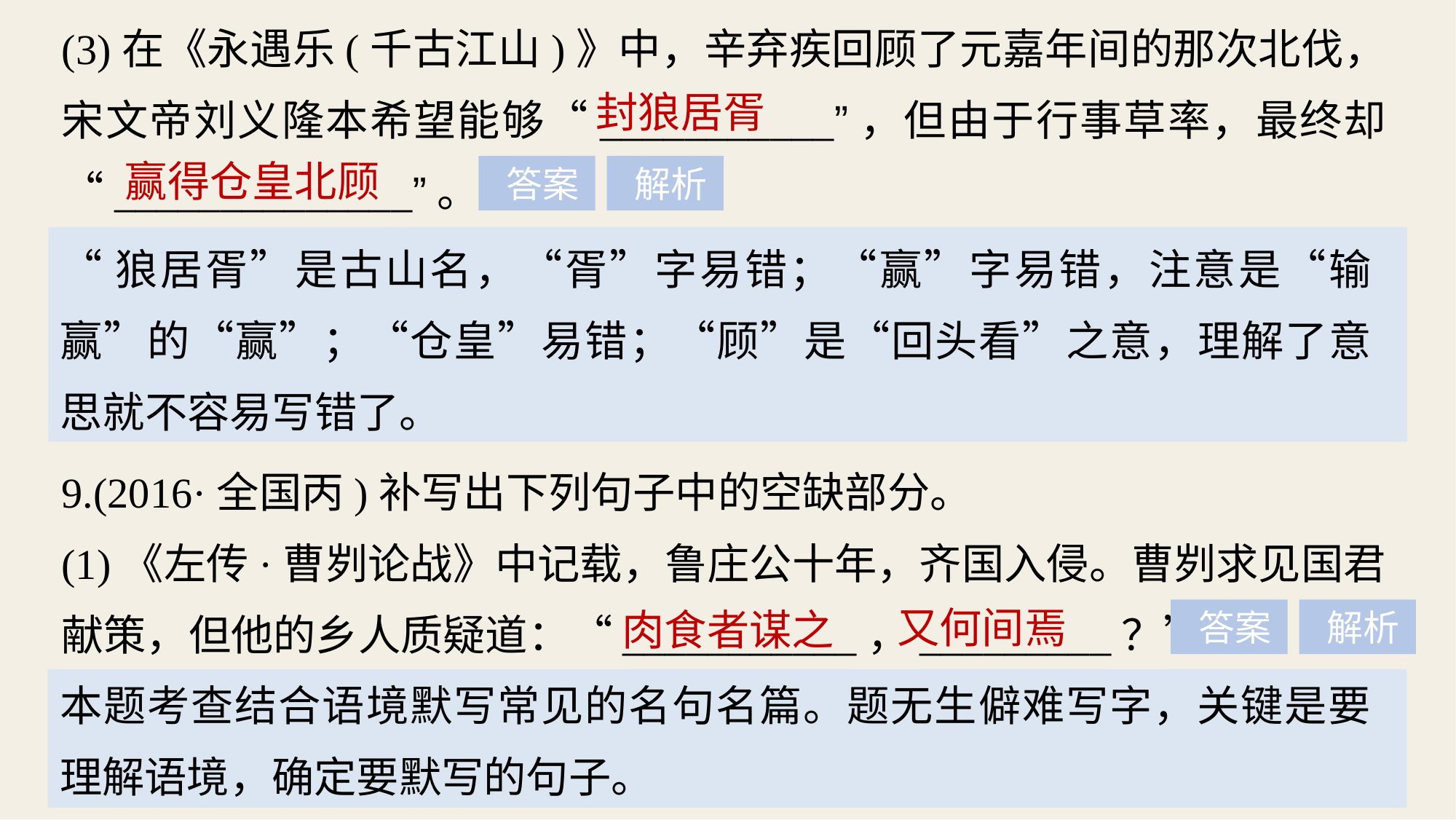

(3)在《永遇乐(千古江山)》中，辛弃疾回顾了元嘉年间的那次北伐，宋文帝刘义隆本希望能够“___________”，但由于行事草率，最终却“______________”。
封狼居胥
赢得仓皇北顾
 答案
 解析
“狼居胥”是古山名，“胥”字易错；“赢”字易错，注意是“输赢”的“赢”；“仓皇”易错；“顾”是“回头看”之意，理解了意思就不容易写错了。

9.(2016·全国丙)补写出下列句子中的空缺部分。
(1)《左传·曹刿论战》中记载，鲁庄公十年，齐国入侵。曹刿求见国君献策，但他的乡人质疑道：“___________，_________？”
又何间焉
肉食者谋之
 答案
 解析
本题考查结合语境默写常见的名句名篇。题无生僻难写字，关键是要理解语境，确定要默写的句子。